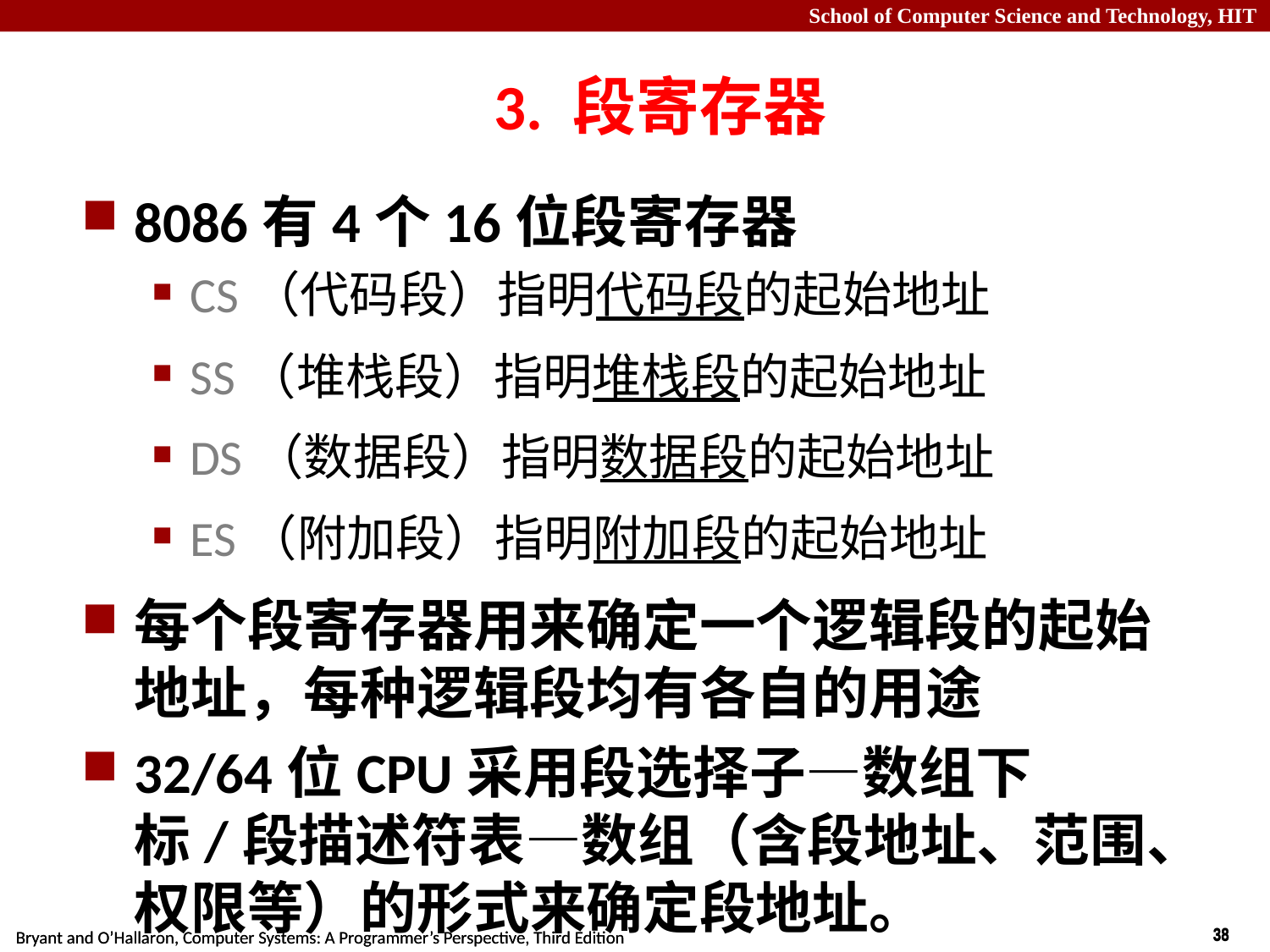

# 3. 段寄存器
8086有4个16位段寄存器
CS（代码段）指明代码段的起始地址
SS（堆栈段）指明堆栈段的起始地址
DS（数据段）指明数据段的起始地址
ES（附加段）指明附加段的起始地址
每个段寄存器用来确定一个逻辑段的起始地址，每种逻辑段均有各自的用途
32/64位CPU采用段选择子—数组下标/段描述符表—数组（含段地址、范围、权限等）的形式来确定段地址。